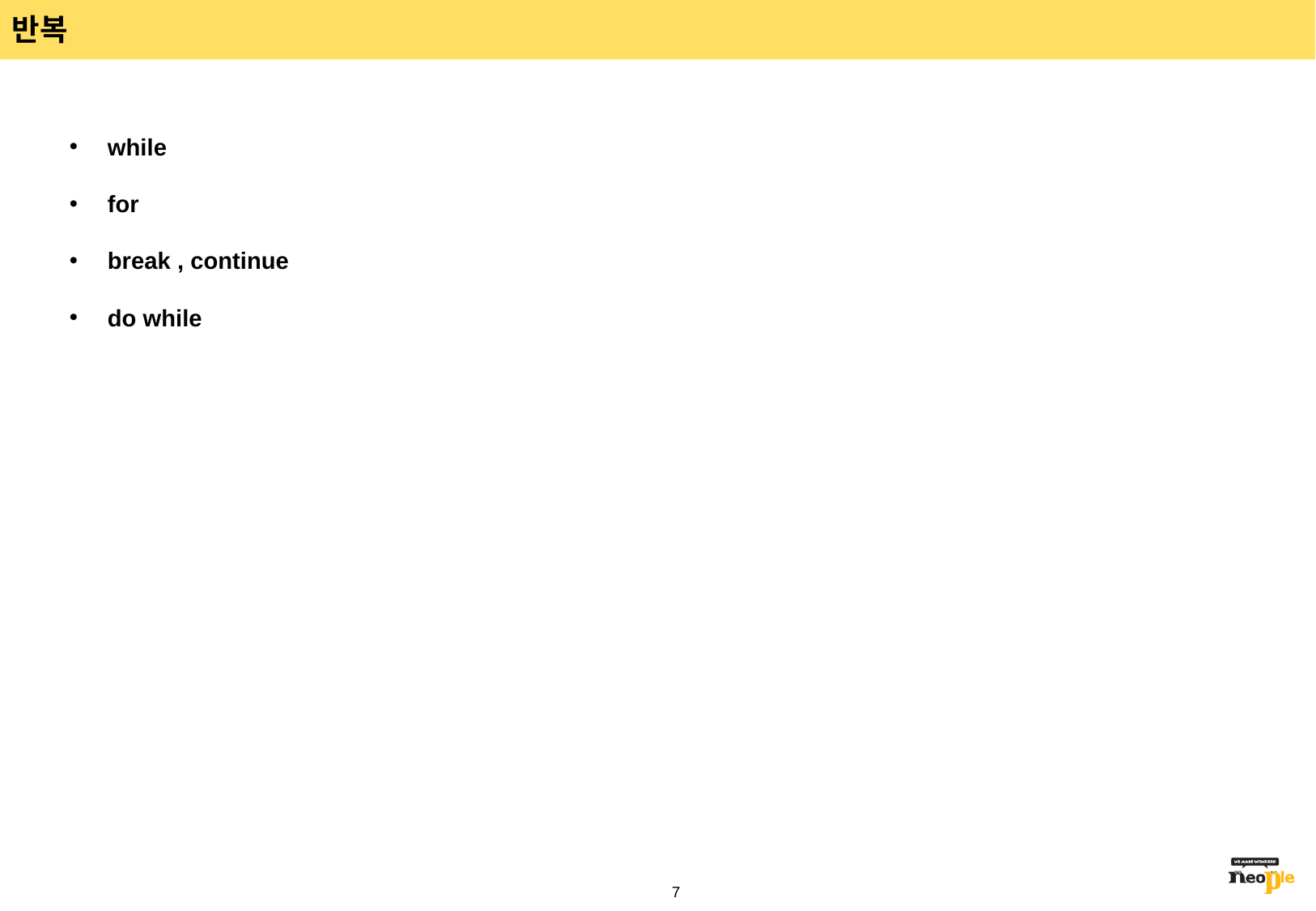

# 반복
while
for
break , continue
do while